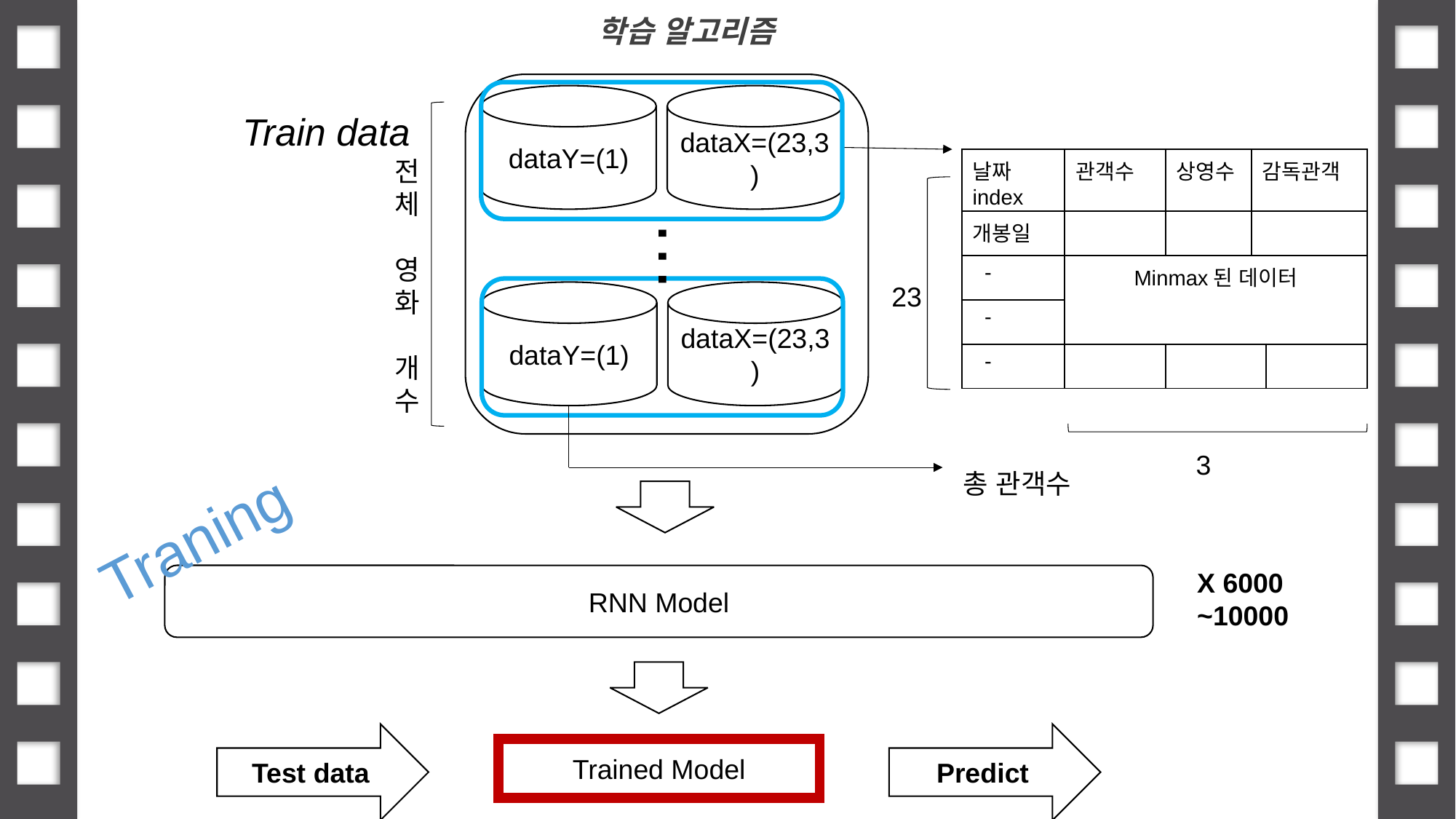

학습 알고리즘

dataY=(1)
dataX=(23,3)

Train data
전체
 영화

개수
| 날짜 index | 관객수 | 상영수 | 감독관객 |  |
| --- | --- | --- | --- | --- |
| 개봉일 |  |  |  |  |
| - | Minmax된 데이터 |  |  |  |
| - |  |  |  |  |
| - |  |  |  |  |
…

23

dataY=(1)
dataX=(23,3)
3
총 관객수

Traning
X 6000
~10000
RNN Model

Test data
Predict
Trained Model